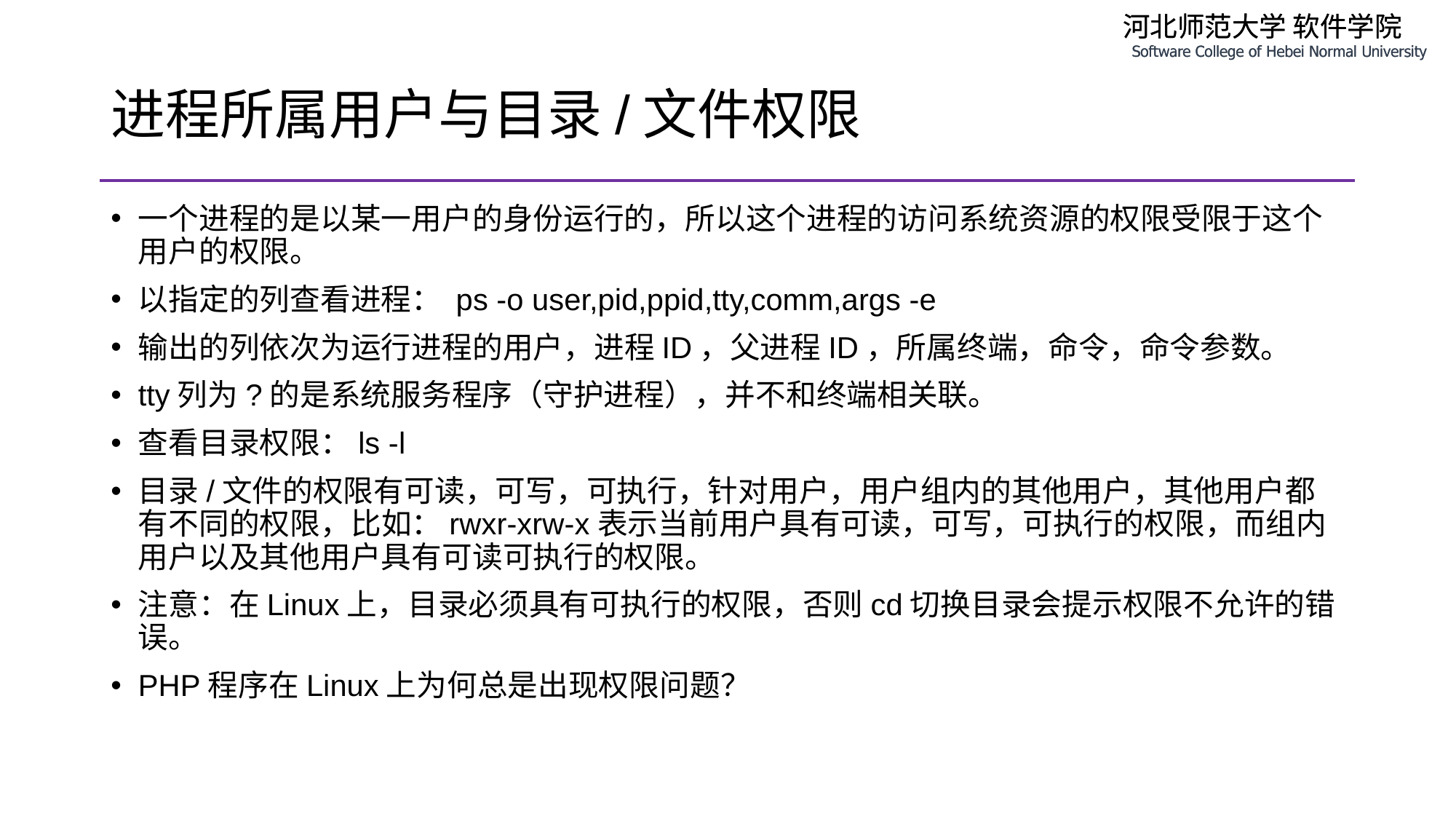

# 进程所属用户与目录/文件权限
一个进程的是以某一用户的身份运行的，所以这个进程的访问系统资源的权限受限于这个用户的权限。
以指定的列查看进程： ps -o user,pid,ppid,tty,comm,args -e
输出的列依次为运行进程的用户，进程ID，父进程ID，所属终端，命令，命令参数。
tty列为?的是系统服务程序（守护进程），并不和终端相关联。
查看目录权限：ls -l
目录/文件的权限有可读，可写，可执行，针对用户，用户组内的其他用户，其他用户都有不同的权限，比如：rwxr-xrw-x表示当前用户具有可读，可写，可执行的权限，而组内用户以及其他用户具有可读可执行的权限。
注意：在Linux上，目录必须具有可执行的权限，否则cd切换目录会提示权限不允许的错误。
PHP程序在Linux上为何总是出现权限问题？